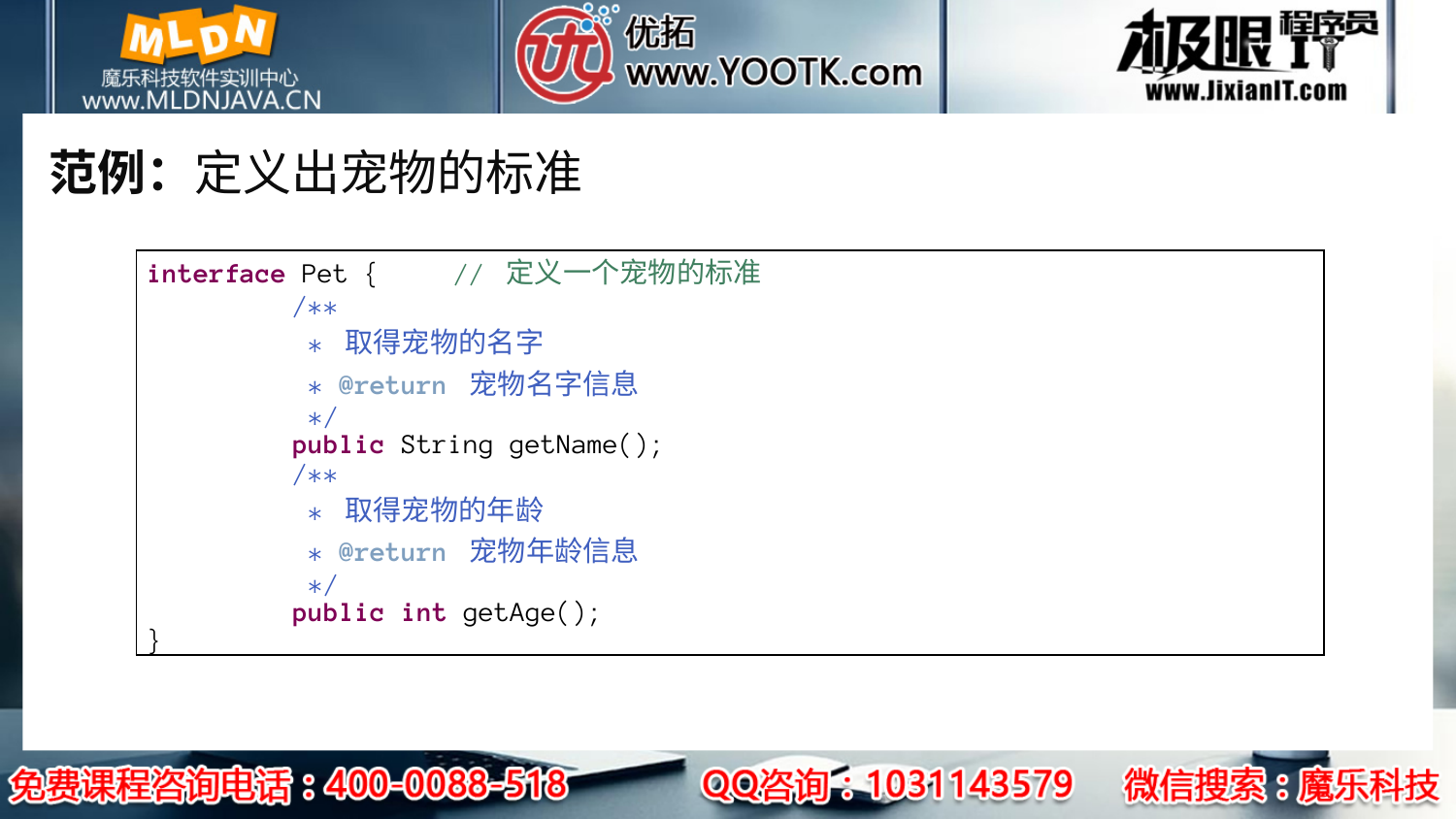

# 范例：定义出宠物的标准
| interface Pet { // 定义一个宠物的标准 /\*\* \* 取得宠物的名字 \* @return 宠物名字信息 \*/ public String getName(); /\*\* \* 取得宠物的年龄 \* @return 宠物年龄信息 \*/ public int getAge(); } |
| --- |